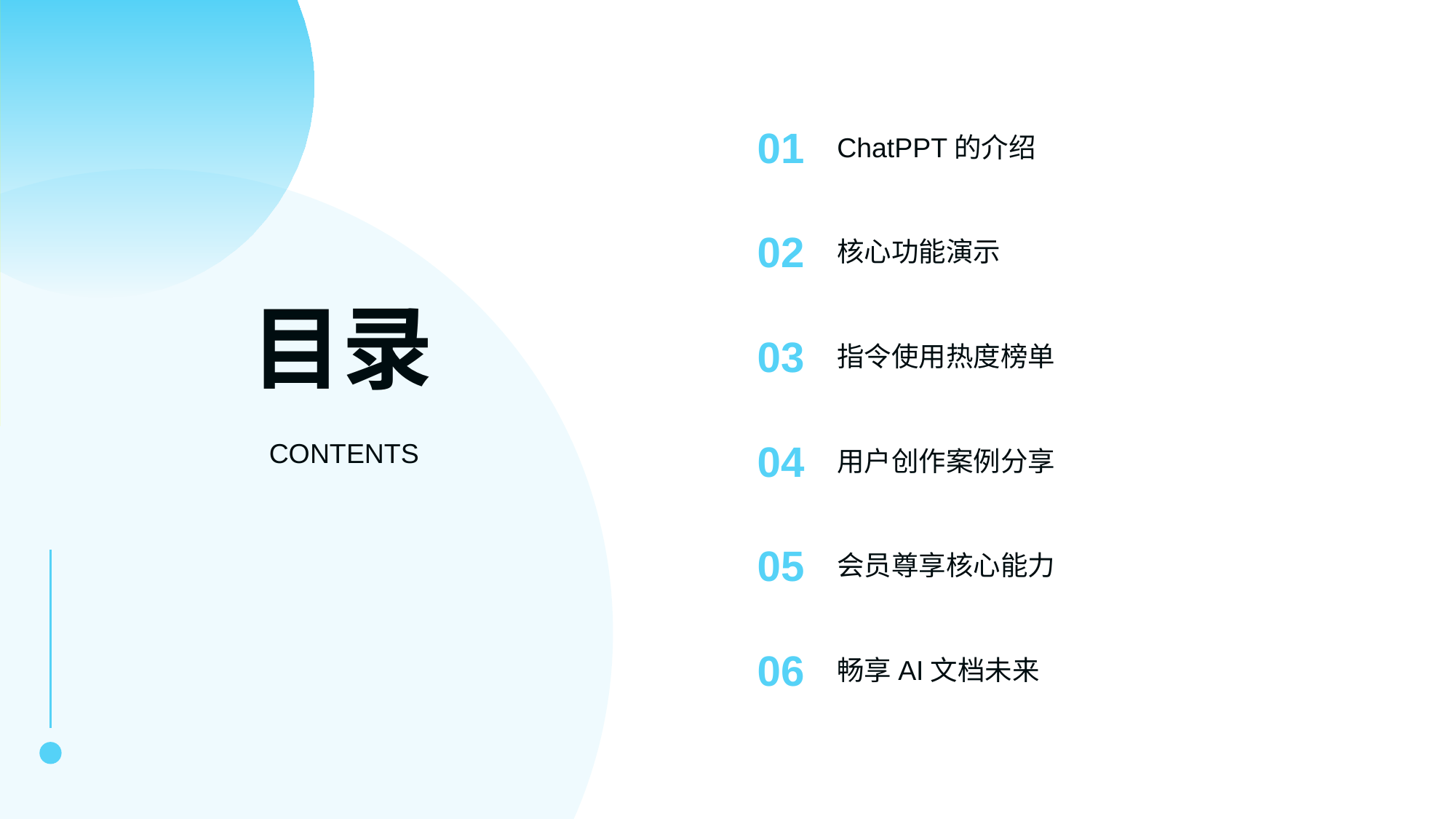

PPT目录
目录页组要列出了演示文稿的主要部分和章节，帮助观众了解演示文稿的结构和内容。
此为说明标签，上传模版请勿粘贴。
ChatPPT的介绍
01

核心功能演示
02
目录
指令使用热度榜单
03
用户创作案例分享
04
CONTENTS
会员尊享核心能力
05
畅享AI文档未来
06